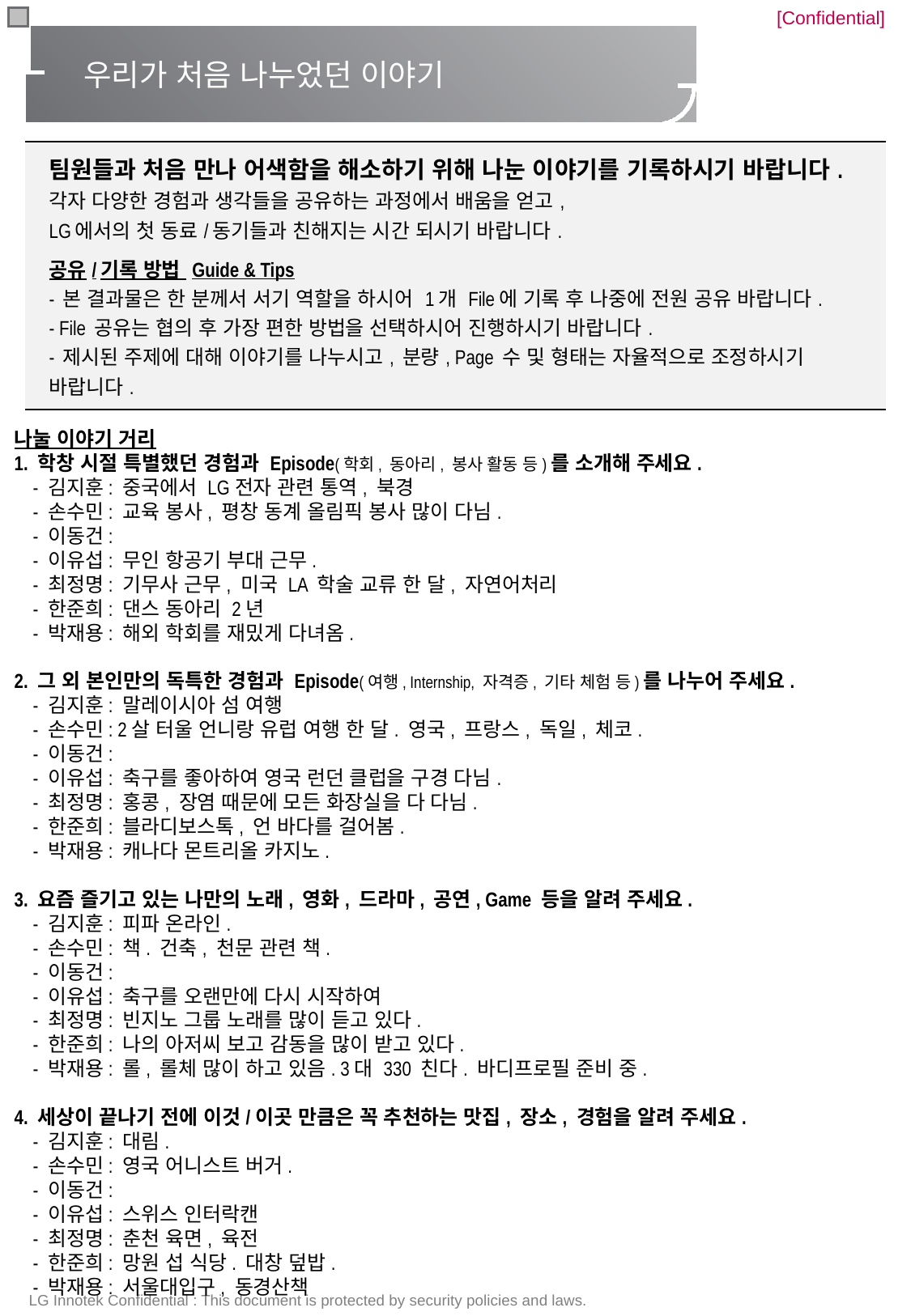

우리가 처음 나누었던 이야기
| 팀원들과 처음 만나 어색함을 해소하기 위해 나눈 이야기를 기록하시기 바랍니다. 각자 다양한 경험과 생각들을 공유하는 과정에서 배움을 얻고, LG에서의 첫 동료/동기들과 친해지는 시간 되시기 바랍니다. 공유/기록 방법 Guide & Tips - 본 결과물은 한 분께서 서기 역할을 하시어 1개 File에 기록 후 나중에 전원 공유 바랍니다. - File 공유는 협의 후 가장 편한 방법을 선택하시어 진행하시기 바랍니다. - 제시된 주제에 대해 이야기를 나누시고, 분량, Page 수 및 형태는 자율적으로 조정하시기 바랍니다. |
| --- |
나눌 이야기 거리
1. 학창 시절 특별했던 경험과 Episode(학회, 동아리, 봉사 활동 등)를 소개해 주세요.
    - 김지훈: 중국에서 LG전자 관련 통역, 북경
    - 손수민: 교육 봉사, 평창 동계 올림픽 봉사 많이 다님.
    - 이동건:
    - 이유섭: 무인 항공기 부대 근무.
    - 최정명: 기무사 근무, 미국 LA 학술 교류 한 달, 자연어처리
    - 한준희: 댄스 동아리 2년
    - 박재용: 해외 학회를 재밌게 다녀옴.

2. 그 외 본인만의 독특한 경험과 Episode(여행, Internship, 자격증, 기타 체험 등)를 나누어 주세요.
    - 김지훈: 말레이시아 섬 여행
    - 손수민: 2살 터울 언니랑 유럽 여행 한 달. 영국, 프랑스, 독일, 체코.
    - 이동건:
    - 이유섭: 축구를 좋아하여 영국 런던 클럽을 구경 다님.
    - 최정명: 홍콩, 장염 때문에 모든 화장실을 다 다님.
    - 한준희: 블라디보스톡, 언 바다를 걸어봄.
    - 박재용: 캐나다 몬트리올 카지노.

3. 요즘 즐기고 있는 나만의 노래, 영화, 드라마, 공연, Game 등을 알려 주세요.
    - 김지훈: 피파 온라인.
    - 손수민: 책. 건축, 천문 관련 책.
    - 이동건:
    - 이유섭: 축구를 오랜만에 다시 시작하여
    - 최정명: 빈지노 그룹 노래를 많이 듣고 있다.
    - 한준희: 나의 아저씨 보고 감동을 많이 받고 있다.
    - 박재용: 롤, 롤체 많이 하고 있음. 3대 330 친다. 바디프로필 준비 중.

4. 세상이 끝나기 전에 이것/이곳 만큼은 꼭 추천하는 맛집, 장소, 경험을 알려 주세요.
    - 김지훈: 대림.
    - 손수민: 영국 어니스트 버거.
    - 이동건:
    - 이유섭: 스위스 인터락캔
    - 최정명: 춘천 육면, 육전
    - 한준희: 망원 섭 식당. 대창 덮밥.
    - 박재용: 서울대입구, 동경산책

5. 자신만의 Off 생활, 여가 시간과 주말에 즐기는 취미와 특별한 활동을 알려 주세요.
    - 김지훈: 바디프로필 도전 중. 3대 395, 축구
    - 손수민: 노래 들으면서 집 주변 산책, 달리기
    - 이동건:
    - 이유섭: 블로그 컨텐츠 만들기.
    - 최정명: 카페 유투브 시청.
    - 한준희: 바프 경험자. 운동
    - 박재용: 운동, 트위치, 유투브 시청

6. 수많은 기회와 기업 중 ‘LG’를 선택한 이유를 알고 싶어요. “뽑아 줘서…” 외의 이야기가 알고 싶어요.
    - 김지훈: 사람이 좋을 것 같아서
    - 손수민: 원하는 직무에 배치 받아서
    - 이동건: 여기만 합격해서.
    - 이유섭: LG 간 사람들이 행복해보여서.
    - 최정명: 여기만 합격해서
    - 한준희: 여기만 합격해서. 기업 이미지도 깨끗해보여서.
    - 박재용: 선배들이 일 많지 않다고 해서.

7. ‘LG’에 최종 합격/입사 확정이 되었을 때 주변으로부터 가장 많이 들었던 이야기를 나누어 주세요.
    - 김지훈: 오 대기업
    - 손수민: 고생했다.
    - 이동건: 아쉽지만 그래도 대기업이니깐.
    - 이유섭: 언제 이직할꺼야?
    - 최정명:
    - 한준희: 그동안 열심히 했다.
    - 박재용: 언제 나갈거냐

8. ‘LG’라는 기업에 대해서 평소 갖고 있던 생각을 나누어 주세요.
    - 김지훈: LG 다니는 사람들이 인성이 좋다는 말을 많이 들음.
    - 손수민: 바른 이미지.
    - 이동건: 핸드폰 말아 먹은 기업.
    - 이유섭: 젊은 기업.
    - 최정명: 가전하면 LG.
    - 한준희: 마케팅을 못하는 기업. 고객이 대신 마케팅.
    - 박재용: 사람 냄새나는 기업.

9. 7일 동안 얻어 가고 싶은 것을 알려 주세요.
    - 김지훈: 사람을 얻어가고 싶다.
    - 손수민: 사람을 얻어가고 싶다.
    - 이동건: 재충전.
    - 이유섭: 재충전.
    - 최정명: 계열사 분들과의 네트워킹
    - 한준희: 편안하게 즐기다 가고 싶다.
    - 박재용: 인맥

10. 기타 7일 동안 알아 가고 싶은 회사 생활 관련 궁금한 점을 나누어 주세요.
    - 김지훈: 꿀복지 정보.
    - 손수민: 사회생활 꿀팁
    - 이동건: 출장 관련 정보.
    - 이유섭: 월급 많이 받는 법.
    - 최정명: 커피 맛있는 층.
    - 한준희: 기숙사 정보.
    - 박재용: 다른 계열사 사원은 어떻게 생활하는지.